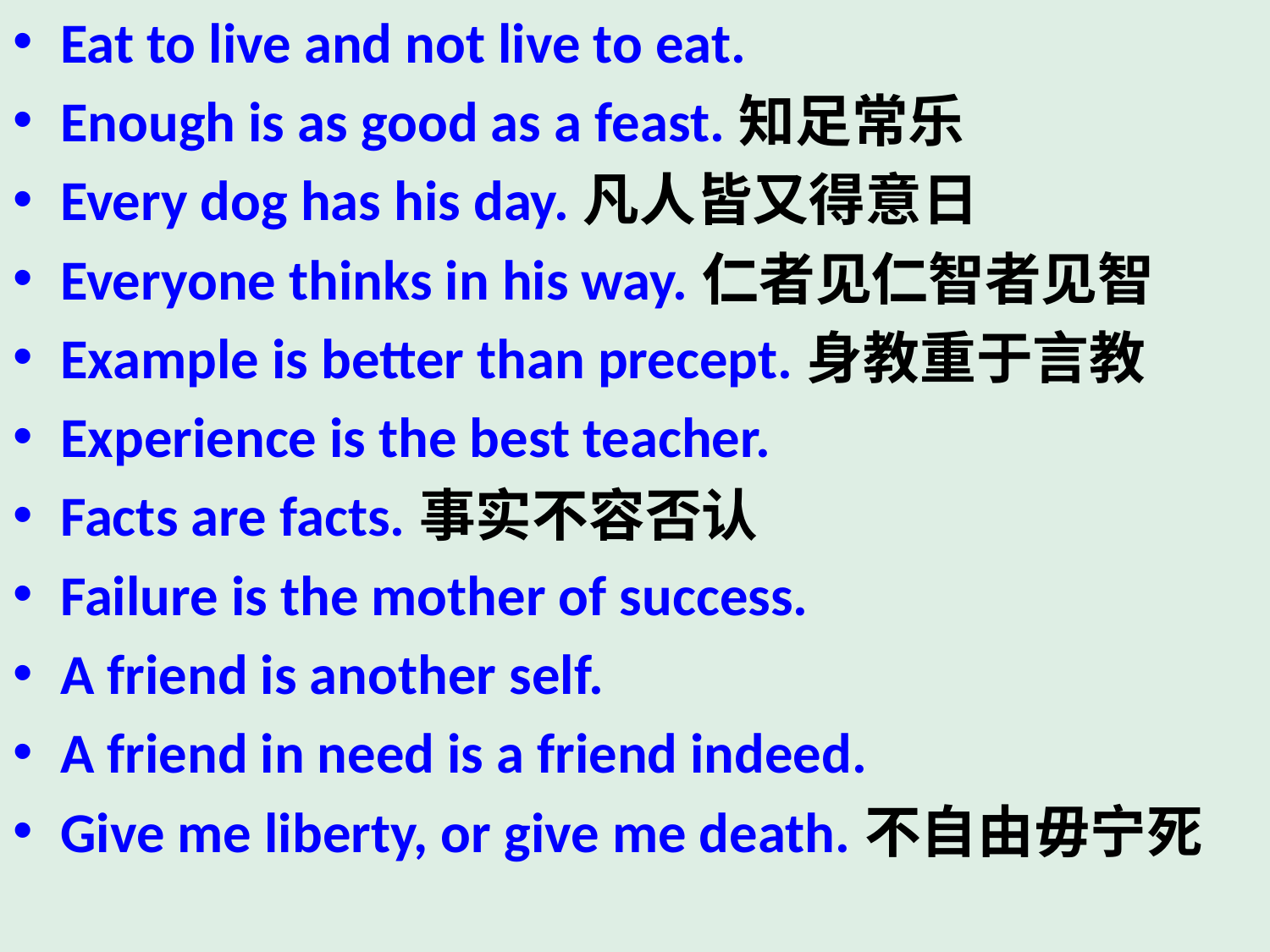

Eat to live and not live to eat.
Enough is as good as a feast.知足常乐
Every dog has his day.凡人皆又得意日
Everyone thinks in his way.仁者见仁智者见智
Example is better than precept.身教重于言教
Experience is the best teacher.
Facts are facts.事实不容否认
Failure is the mother of success.
A friend is another self.
A friend in need is a friend indeed.
Give me liberty, or give me death.不自由毋宁死